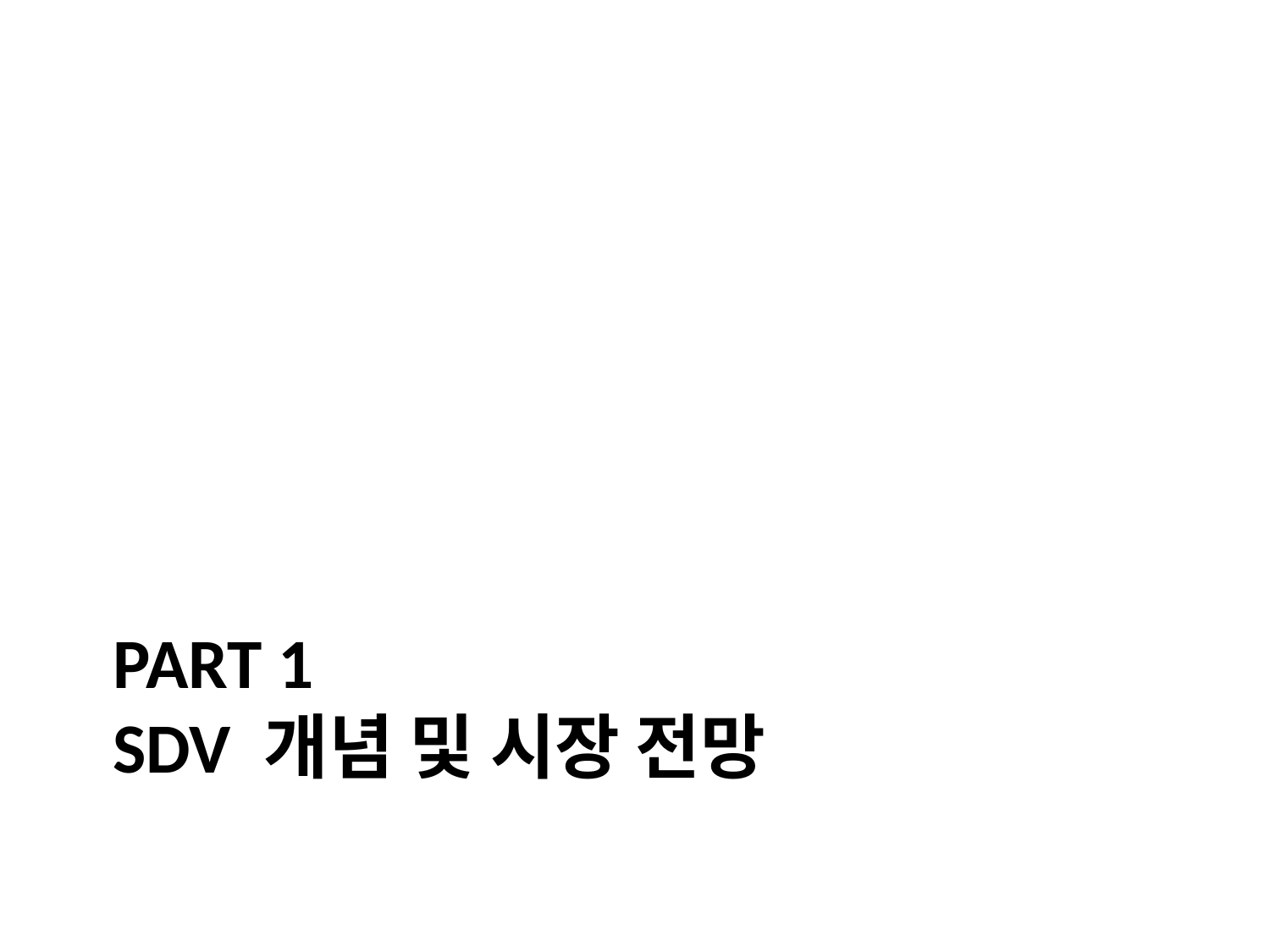

# PART 1
SDV 개념 및 시장 전망